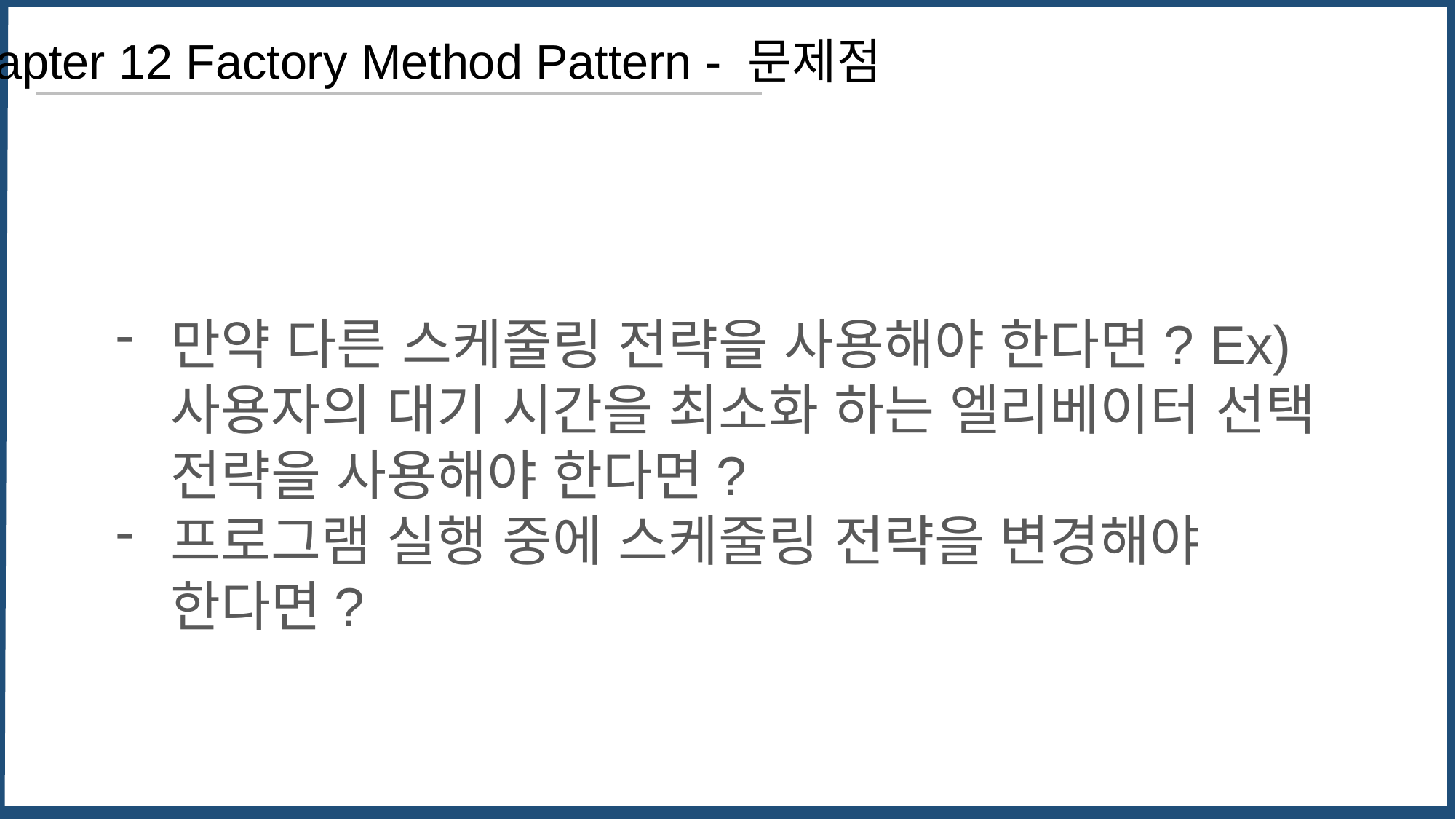

Chapter 12 Factory Method Pattern - 문제점
만약 다른 스케줄링 전략을 사용해야 한다면? Ex) 사용자의 대기 시간을 최소화 하는 엘리베이터 선택 전략을 사용해야 한다면?
프로그램 실행 중에 스케줄링 전략을 변경해야 한다면?